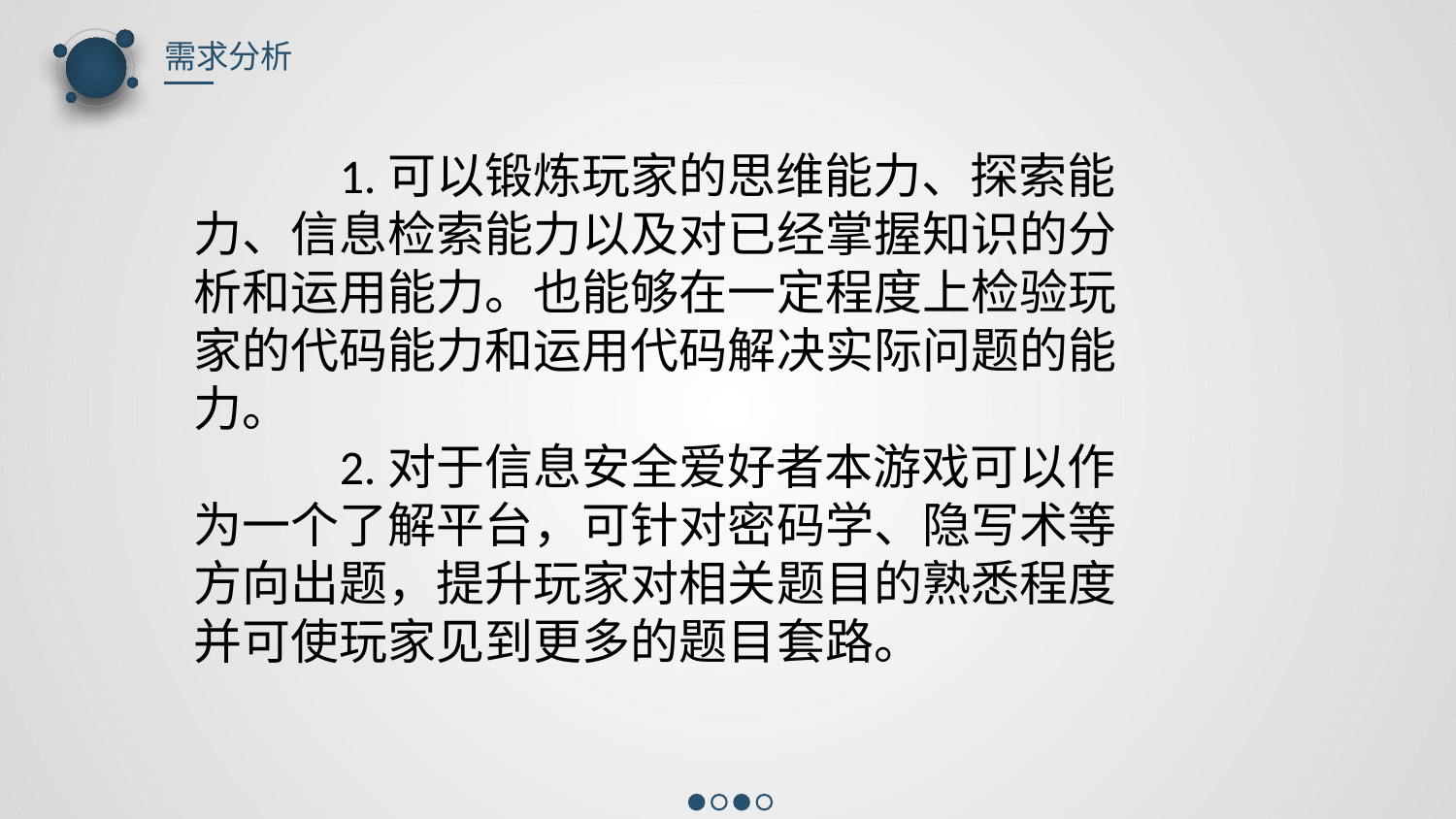

需求分析
	1.可以锻炼玩家的思维能力、探索能力、信息检索能力以及对已经掌握知识的分析和运用能力。也能够在一定程度上检验玩家的代码能力和运用代码解决实际问题的能力。
	2.对于信息安全爱好者本游戏可以作为一个了解平台，可针对密码学、隐写术等方向出题，提升玩家对相关题目的熟悉程度并可使玩家见到更多的题目套路。